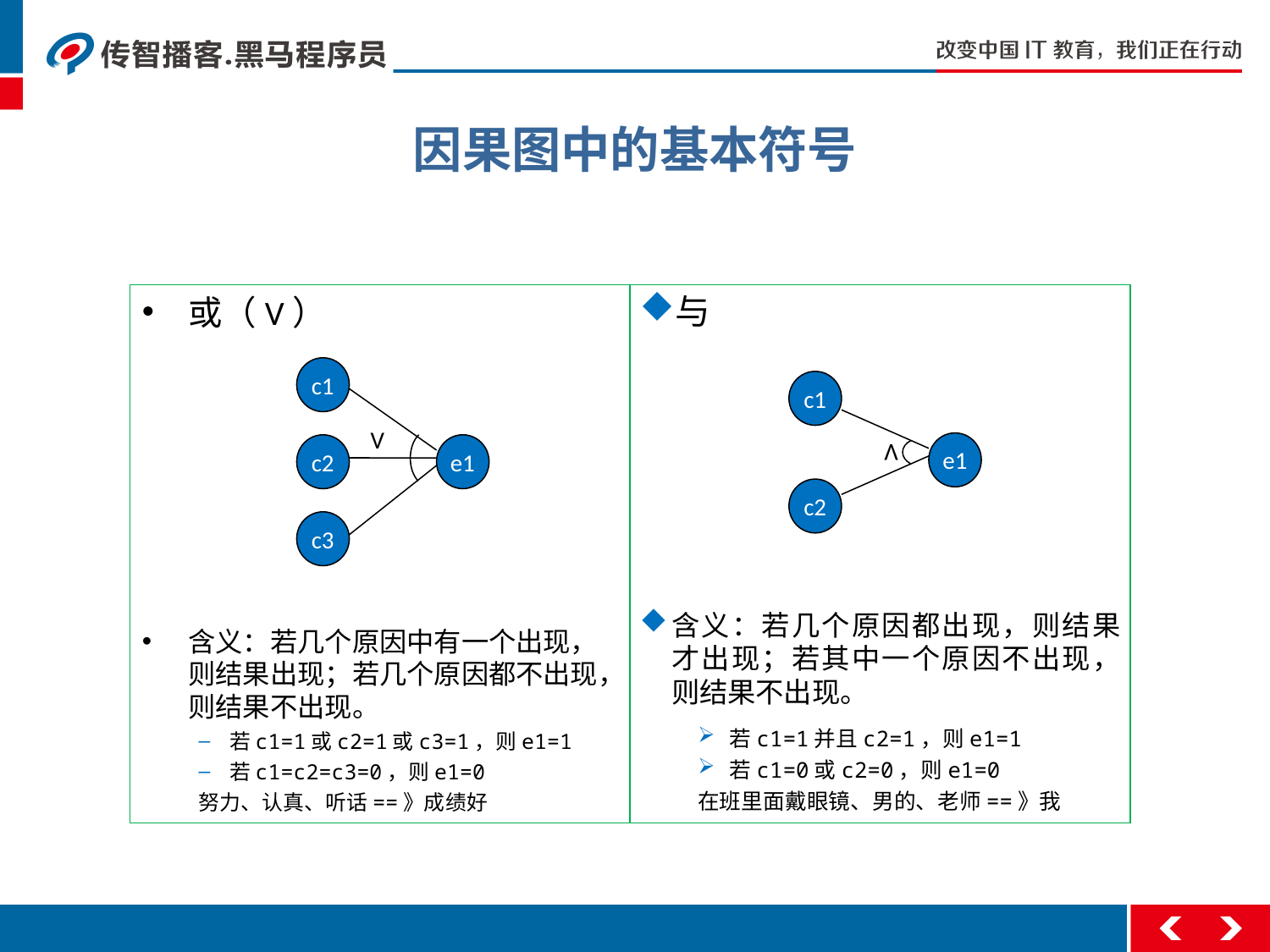

# 因果图中的基本符号
或（V）

含义：若几个原因中有一个出现，则结果出现；若几个原因都不出现，则结果不出现。
若c1=1或c2=1或c3=1，则e1=1
若c1=c2=c3=0，则e1=0
努力、认真、听话==》成绩好
与

含义：若几个原因都出现，则结果才出现；若其中一个原因不出现，则结果不出现。
若c1=1并且c2=1，则e1=1
若c1=0或c2=0，则e1=0
在班里面戴眼镜、男的、老师==》我
c1

V
c2

e1

c3
c1

V
e1

c2